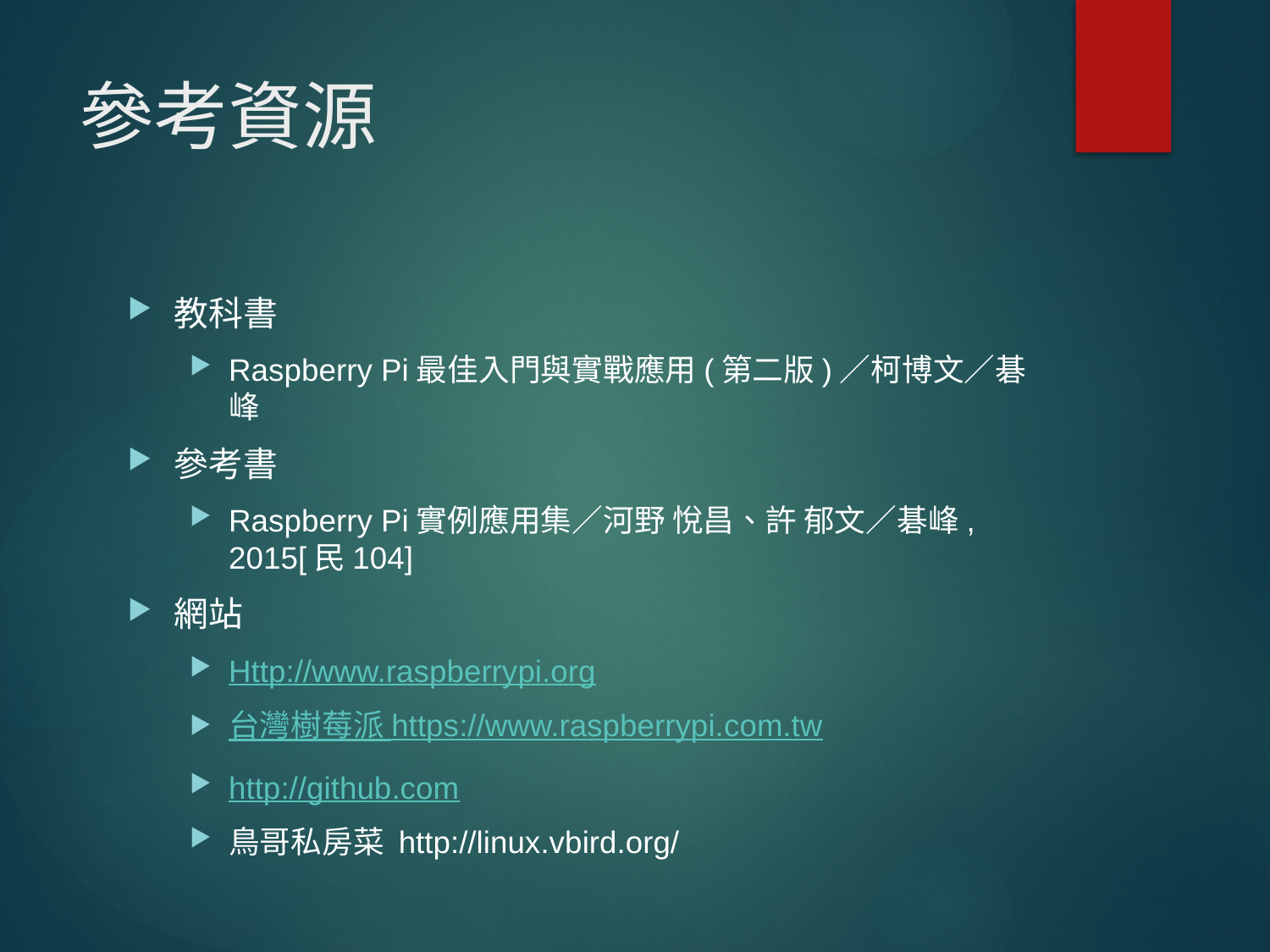

# 參考資源
教科書
Raspberry Pi最佳入門與實戰應用(第二版)／柯博文／碁峰
參考書
Raspberry Pi實例應用集／河野 悅昌、許 郁文／碁峰, 2015[民104]
網站
Http://www.raspberrypi.org
台灣樹莓派 https://www.raspberrypi.com.tw
http://github.com
鳥哥私房菜 http://linux.vbird.org/